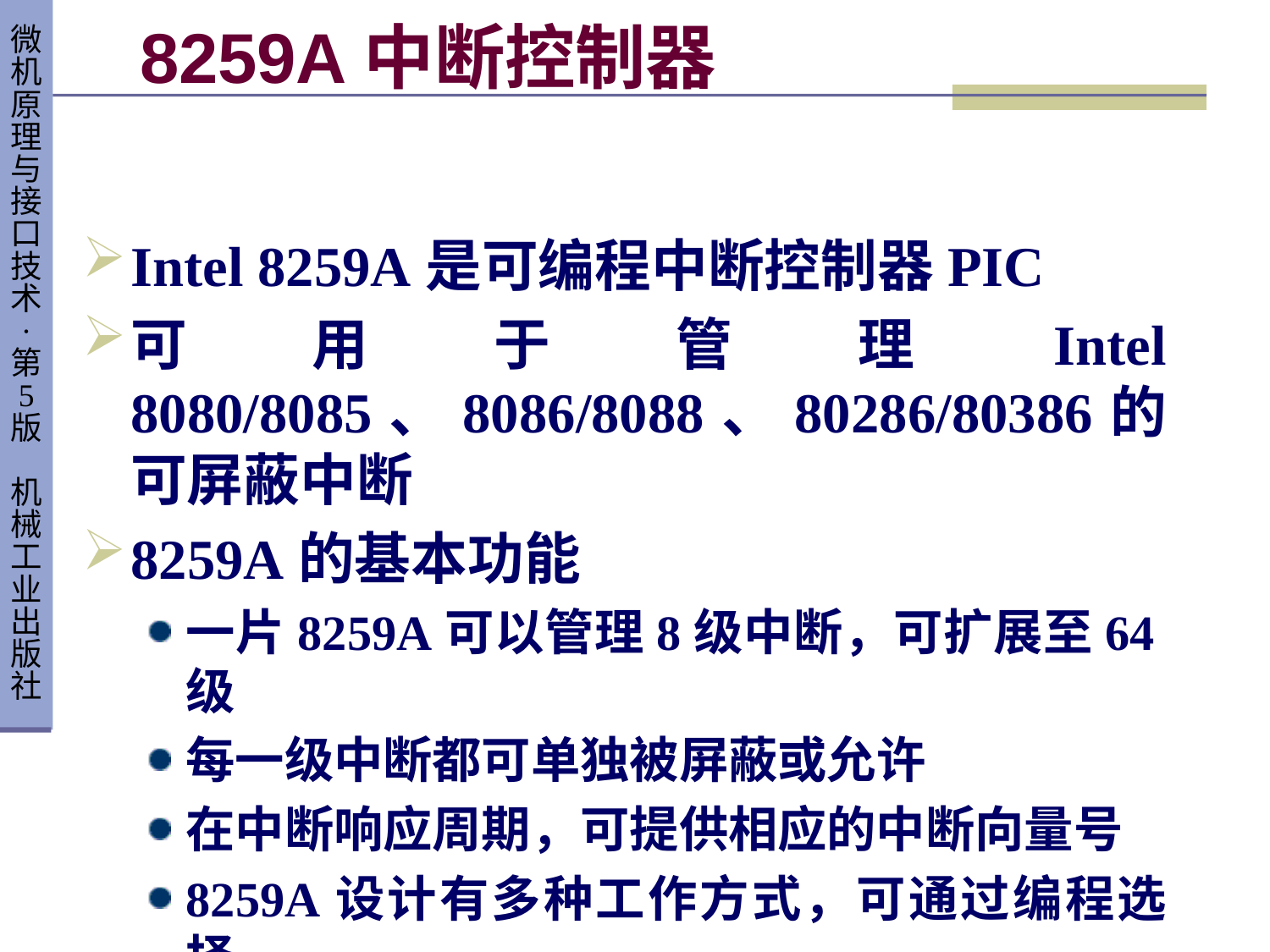

# 8259A中断控制器
Intel 8259A是可编程中断控制器PIC
可用于管理Intel 8080/8085、8086/8088、80286/80386的可屏蔽中断
8259A的基本功能
一片8259A可以管理8级中断，可扩展至64级
每一级中断都可单独被屏蔽或允许
在中断响应周期，可提供相应的中断向量号
8259A设计有多种工作方式，可通过编程选择